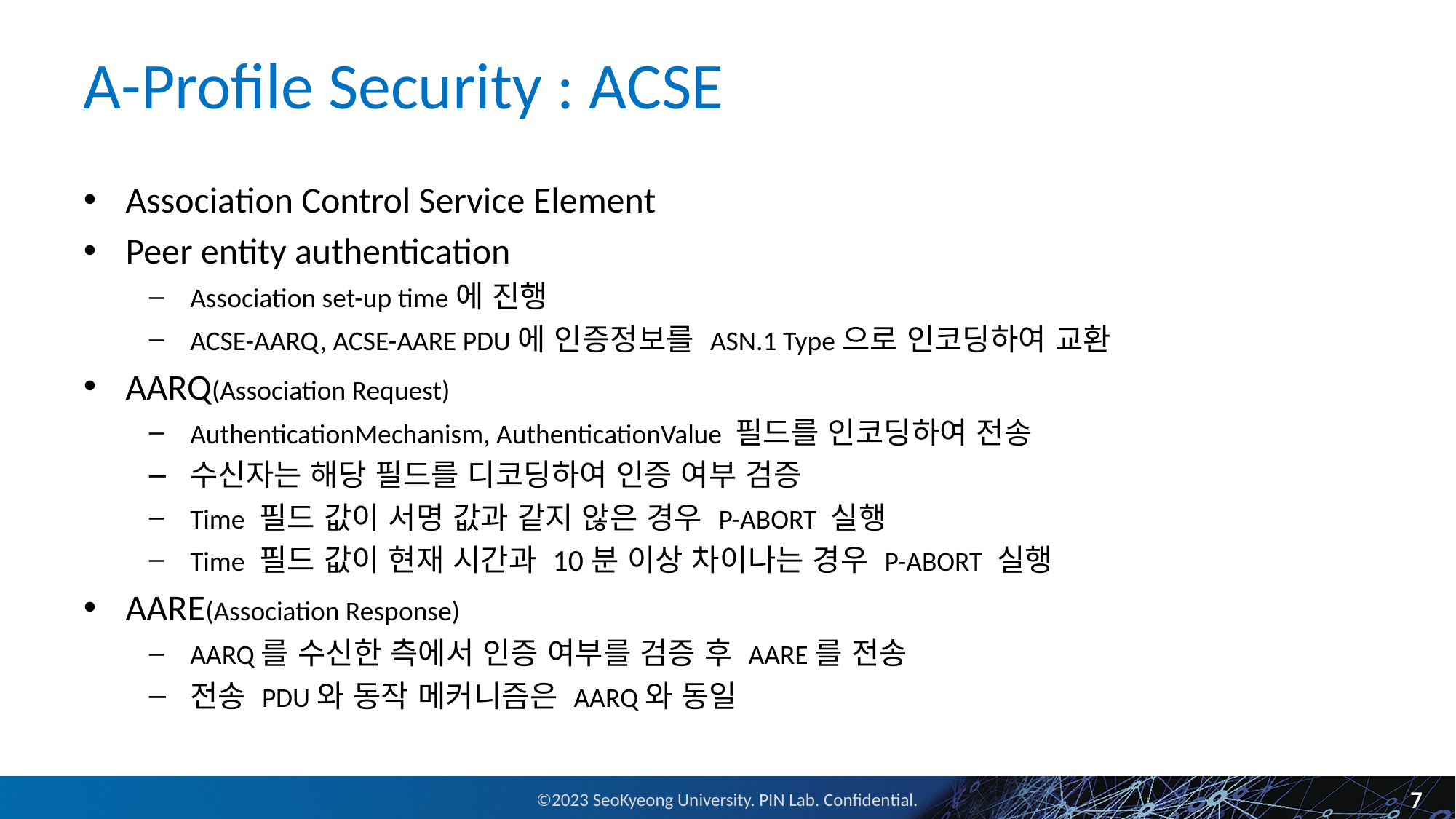

# A-Profile Security : ACSE
Association Control Service Element
Peer entity authentication
Association set-up time에 진행
ACSE-AARQ, ACSE-AARE PDU에 인증정보를 ASN.1 Type으로 인코딩하여 교환
AARQ(Association Request)
AuthenticationMechanism, AuthenticationValue 필드를 인코딩하여 전송
수신자는 해당 필드를 디코딩하여 인증 여부 검증
Time 필드 값이 서명 값과 같지 않은 경우 P-ABORT 실행
Time 필드 값이 현재 시간과 10분 이상 차이나는 경우 P-ABORT 실행
AARE(Association Response)
AARQ를 수신한 측에서 인증 여부를 검증 후 AARE를 전송
전송 PDU와 동작 메커니즘은 AARQ와 동일
7